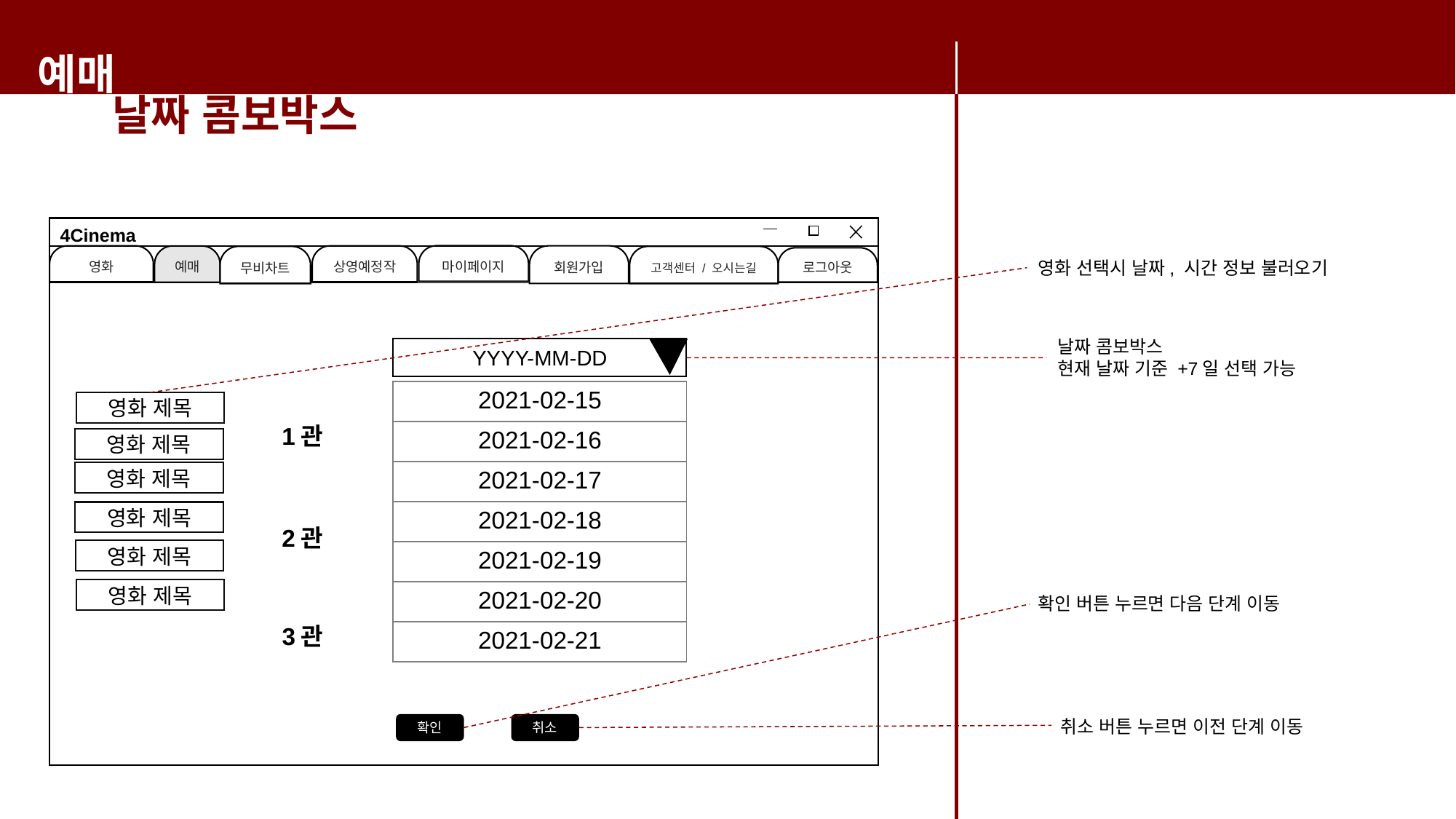

예매
날짜 콤보박스
4Cinema

마이페이지
영화
상영예정작
회원가입
영화 선택시 날짜, 시간 정보 불러오기
예매
무비차트
고객센터 / 오시는길
로그아웃
날짜 콤보박스
현재 날짜 기준 +7일 선택 가능
YYYY-MM-DD

| 2021-02-15 |
| --- |
| 2021-02-16 |
| 2021-02-17 |
| 2021-02-18 |
| 2021-02-19 |
| 2021-02-20 |
| 2021-02-21 |
영화 제목
1관
영화 제목
영화 제목
영화 제목
2관
영화 제목
영화 제목
확인 버튼 누르면 다음 단계 이동
3관
취소 버튼 누르면 이전 단계 이동
확인
취소